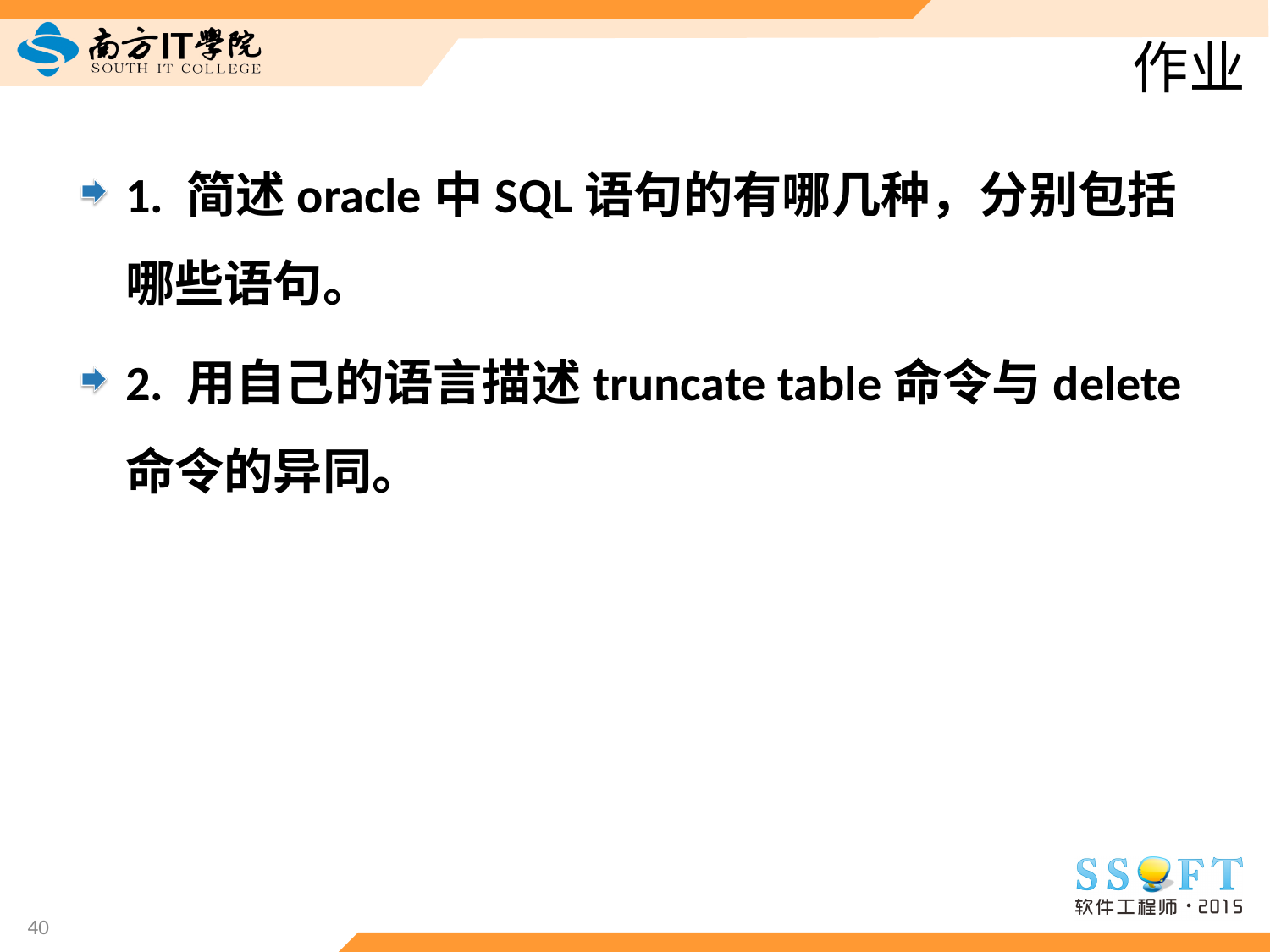

# 作业
1. 简述oracle中SQL语句的有哪几种，分别包括哪些语句。
2. 用自己的语言描述truncate table命令与delete命令的异同。
40